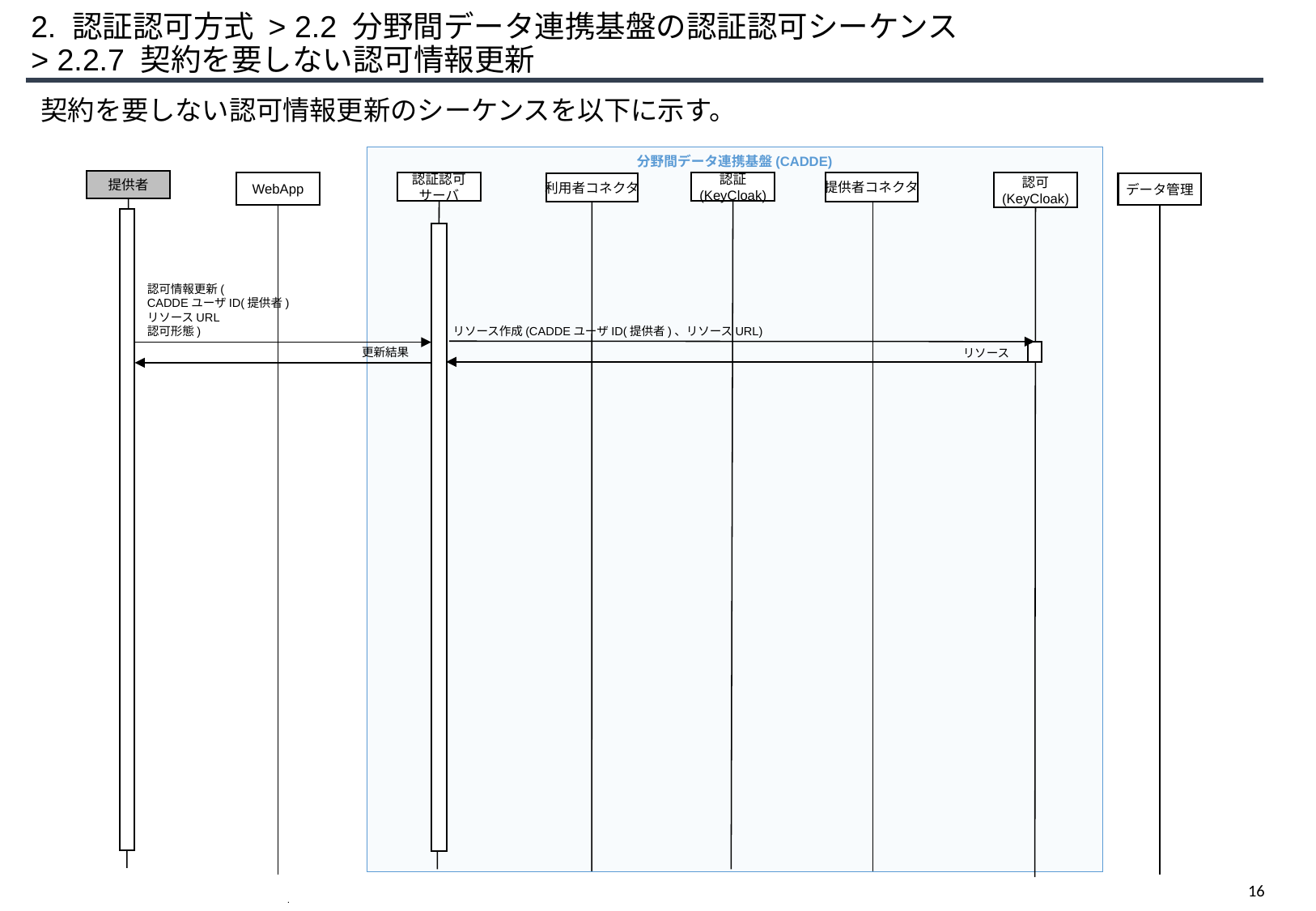

# 2. 認証認可方式 > 2.2 分野間データ連携基盤の認証認可シーケンス > 2.2.7 契約を要しない認可情報更新
契約を要しない認可情報更新のシーケンスを以下に示す。
分野間データ連携基盤(CADDE)
提供者
認証認可
サーバ
認証
(KeyCloak)
認可
(KeyCloak)
提供者コネクタ
WebApp
利用者コネクタ
データ管理

認可情報更新(
CADDEユーザID(提供者)
リソースURL
認可形態)
リソース作成(CADDEユーザID(提供者)、リソースURL)

更新結果
リソース